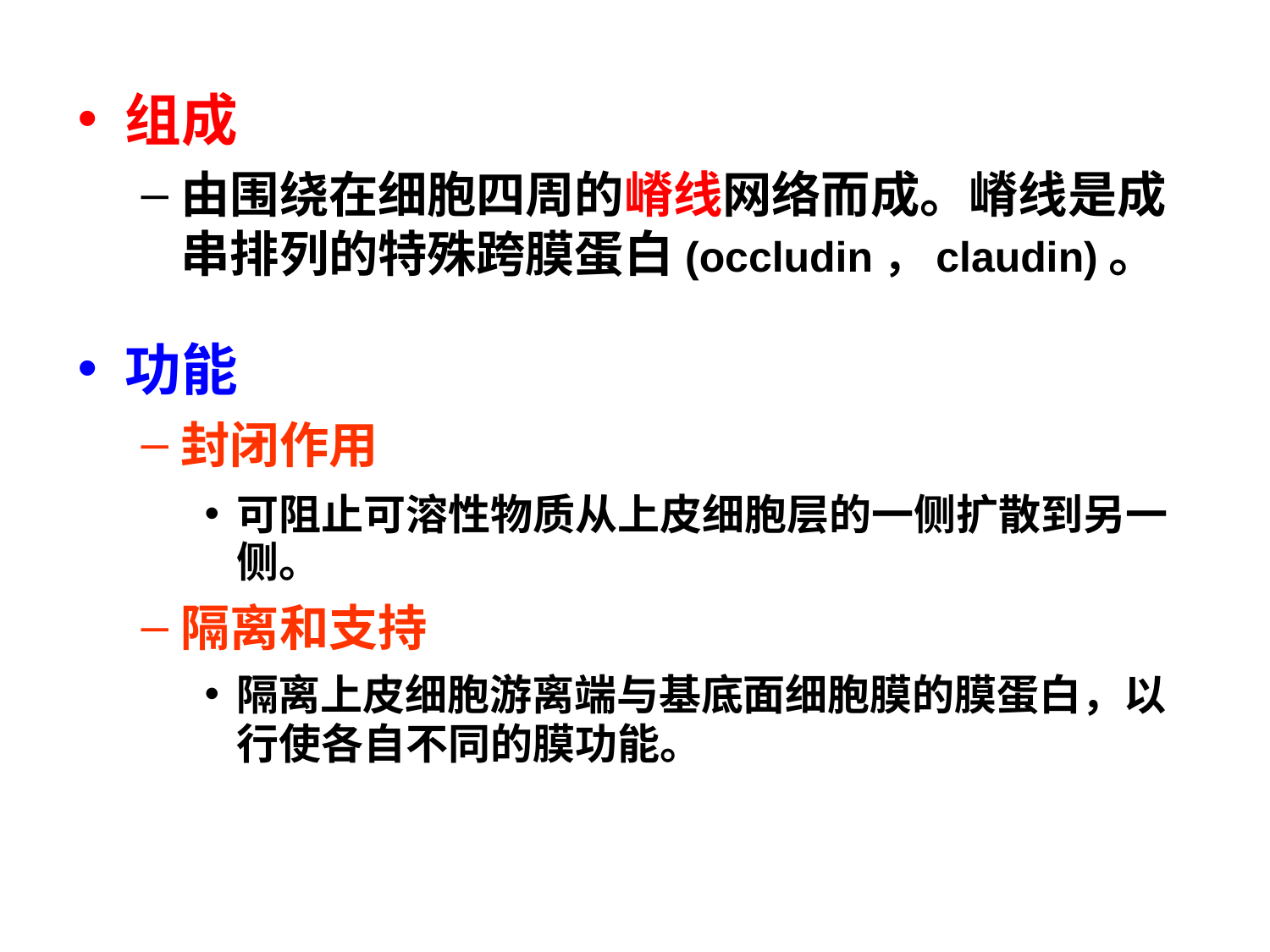

组成
由围绕在细胞四周的嵴线网络而成。嵴线是成 串排列的特殊跨膜蛋白(occludin，claudin)。

功能
封闭作用
可阻止可溶性物质从上皮细胞层的一侧扩散到另一 侧。
隔离和支持
隔离上皮细胞游离端与基底面细胞膜的膜蛋白，以
行使各自不同的膜功能。